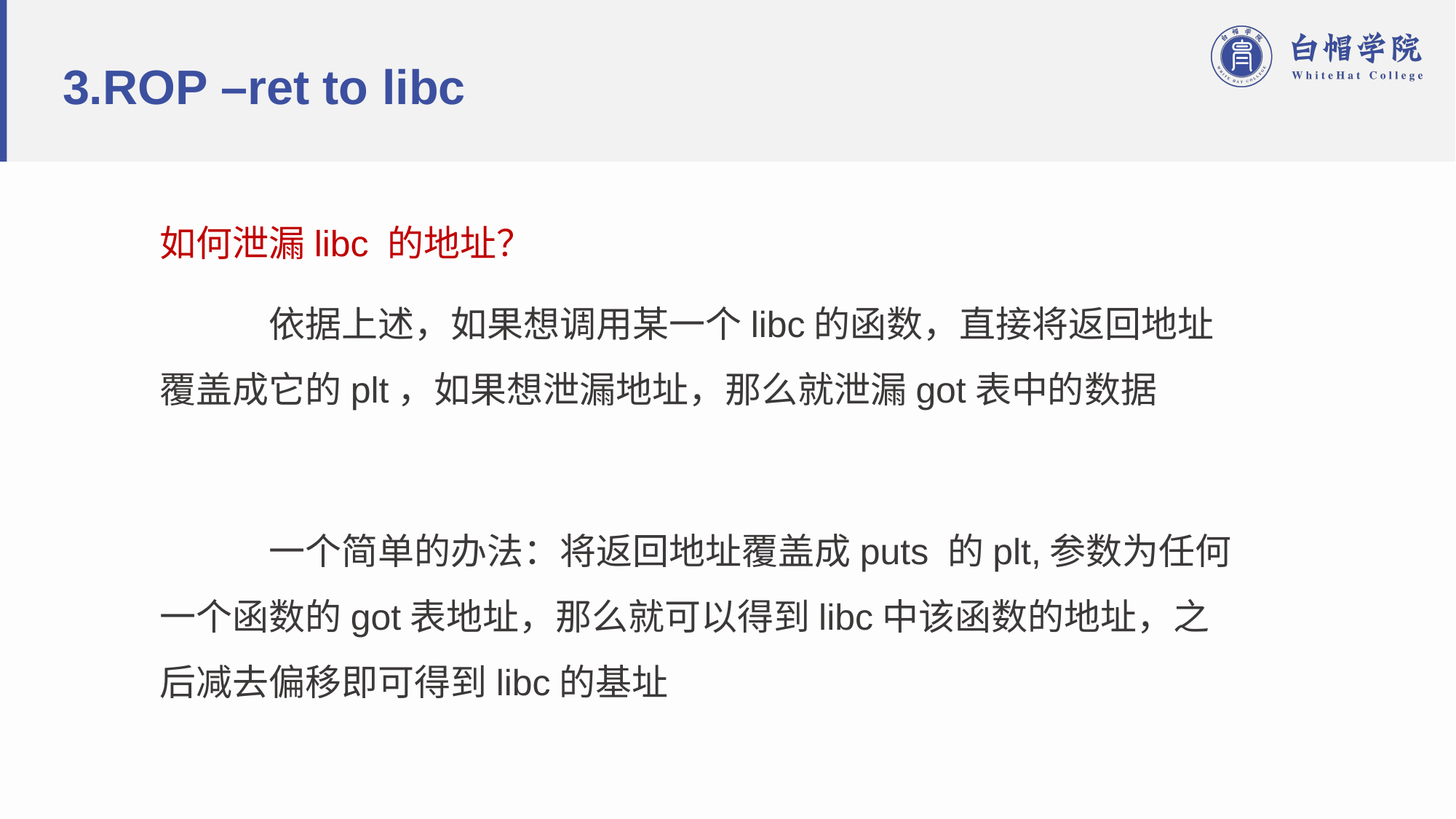

# 3.ROP –ret to libc
如何泄漏libc 的地址？
	依据上述，如果想调用某一个libc的函数，直接将返回地址覆盖成它的plt，如果想泄漏地址，那么就泄漏got表中的数据

	一个简单的办法：将返回地址覆盖成puts 的plt,参数为任何一个函数的got表地址，那么就可以得到libc中该函数的地址，之后减去偏移即可得到libc的基址